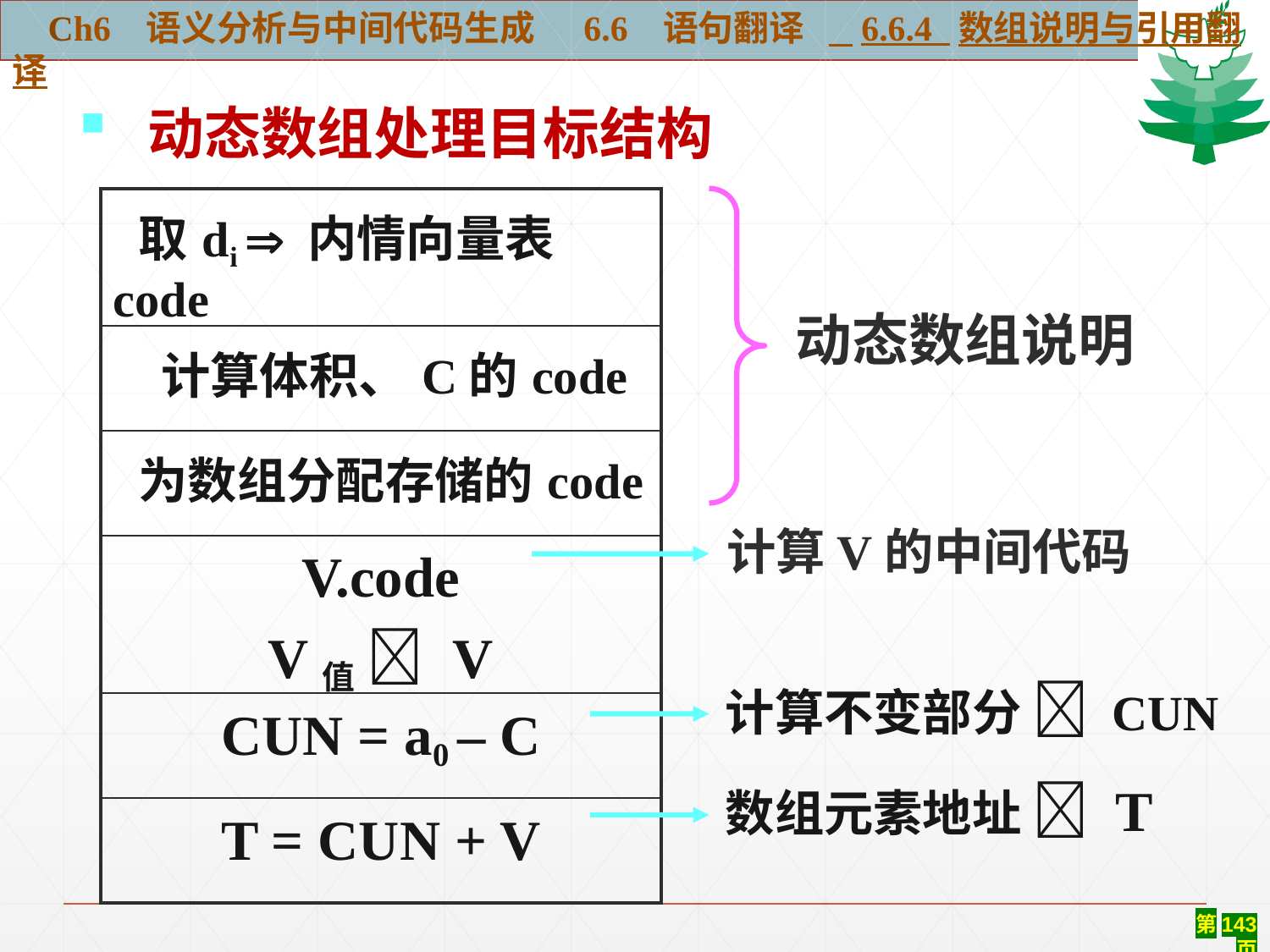

Ch6   语义分析与中间代码生成     6.6   语句翻译      6.6.4  数组说明与引用翻译
  动态数组处理目标结构
| 取di ⇒ 内情向量表code |
| --- |
| 计算体积、C的code |
| 为数组分配存储的code |
| V.code V值 ⇒ V |
| CUN = a0 – C |
| T = CUN + V |

动态数组说明
计算V的中间代码

计算不变部分 ⇒ CUN

数组元素地址 ⇒ T